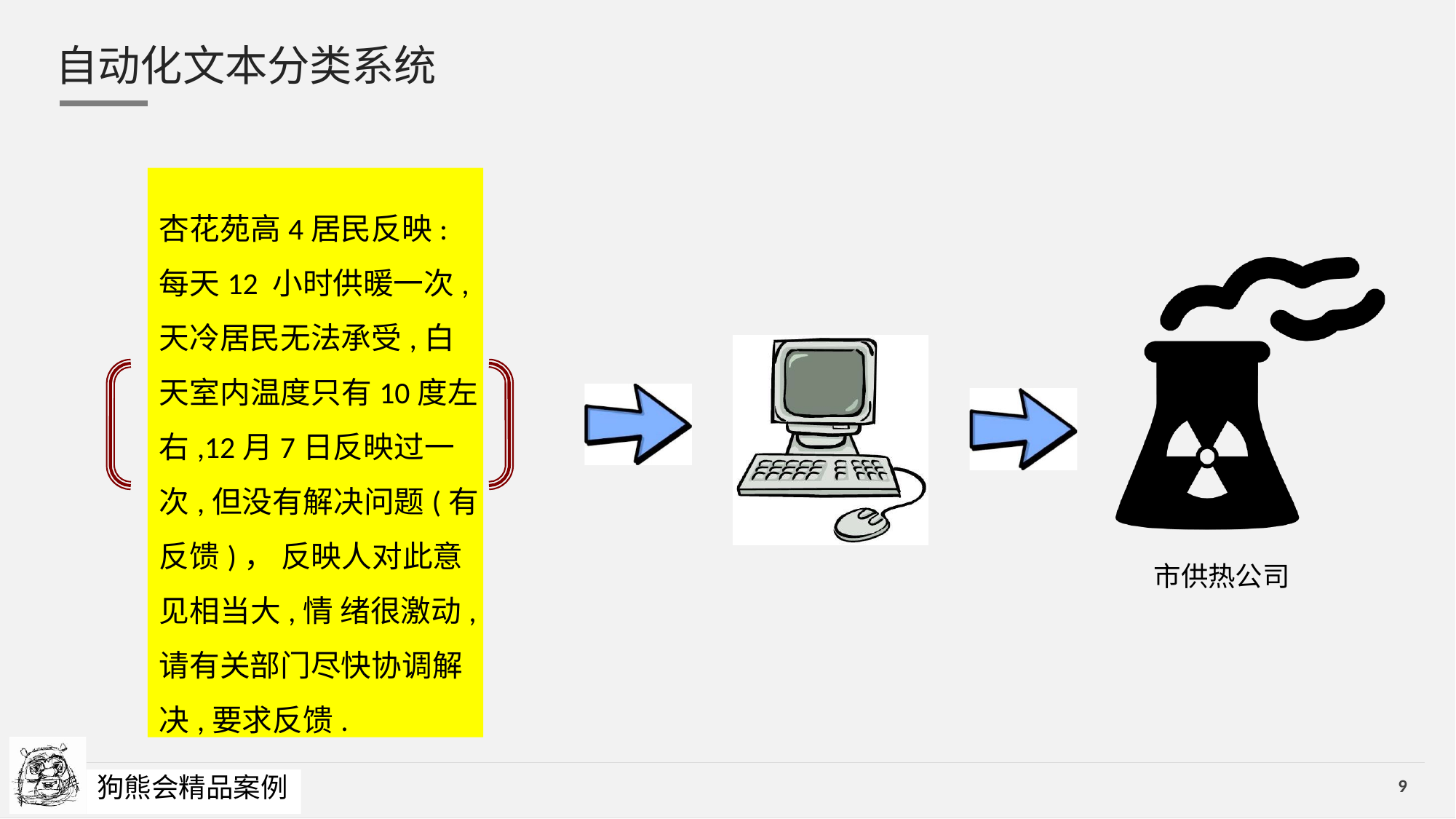

# 自动化文本分类系统

杏花苑高4居民反映:每天12 小时供暖一次,天冷居民无法承受,白天室内温度只有10度左右,12月7日反映过一 次,但没有解决问题(有反馈)， 反映人对此意见相当大,情 绪很激动,请有关部门尽快协调解决,要求反馈.

市供热公司

COMP

ANG LOGO OR NAME

狗熊会精品案例
9